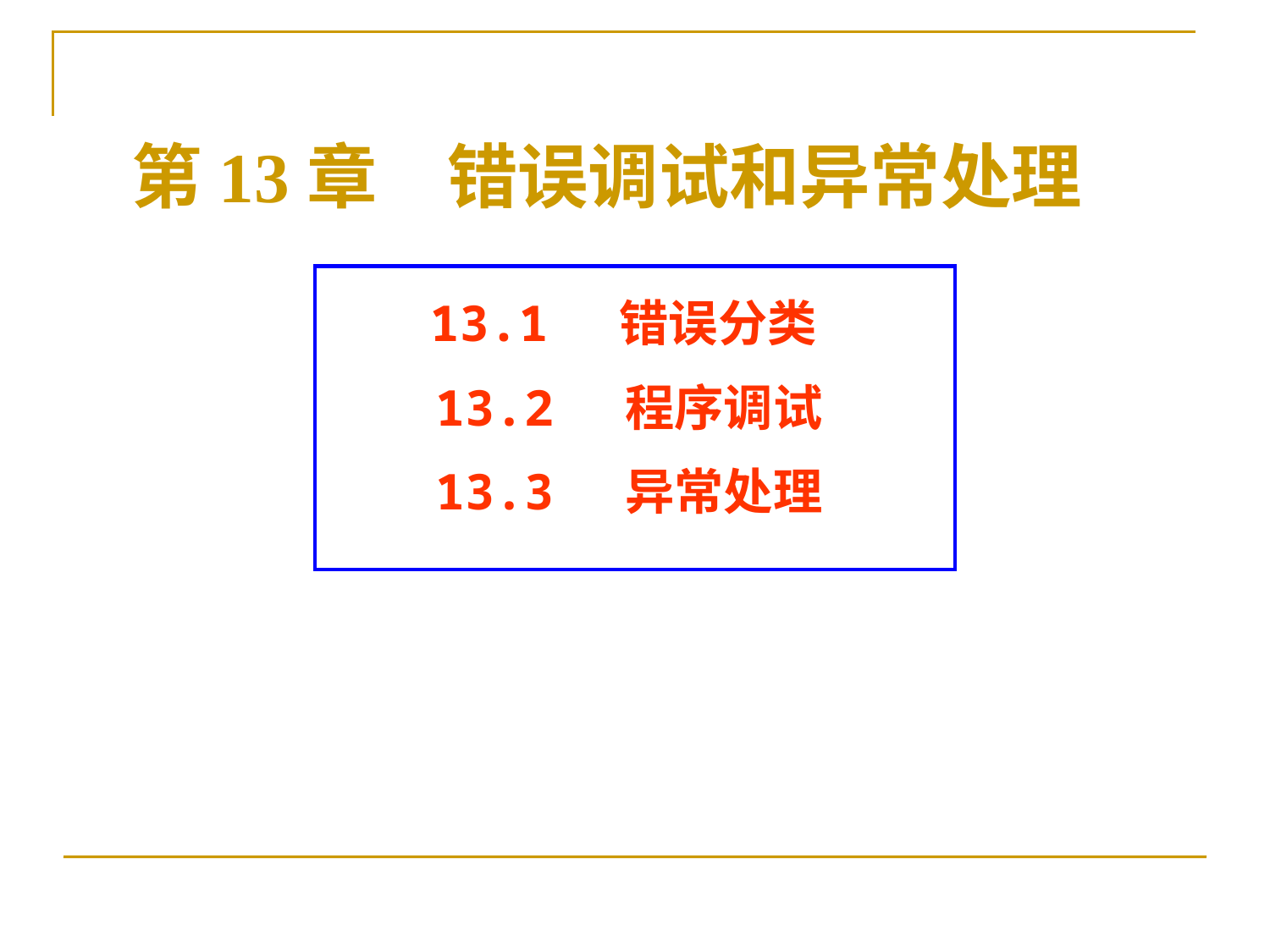

第13章　错误调试和异常处理
13.1  错误分类
13.2  程序调试
13.3  异常处理